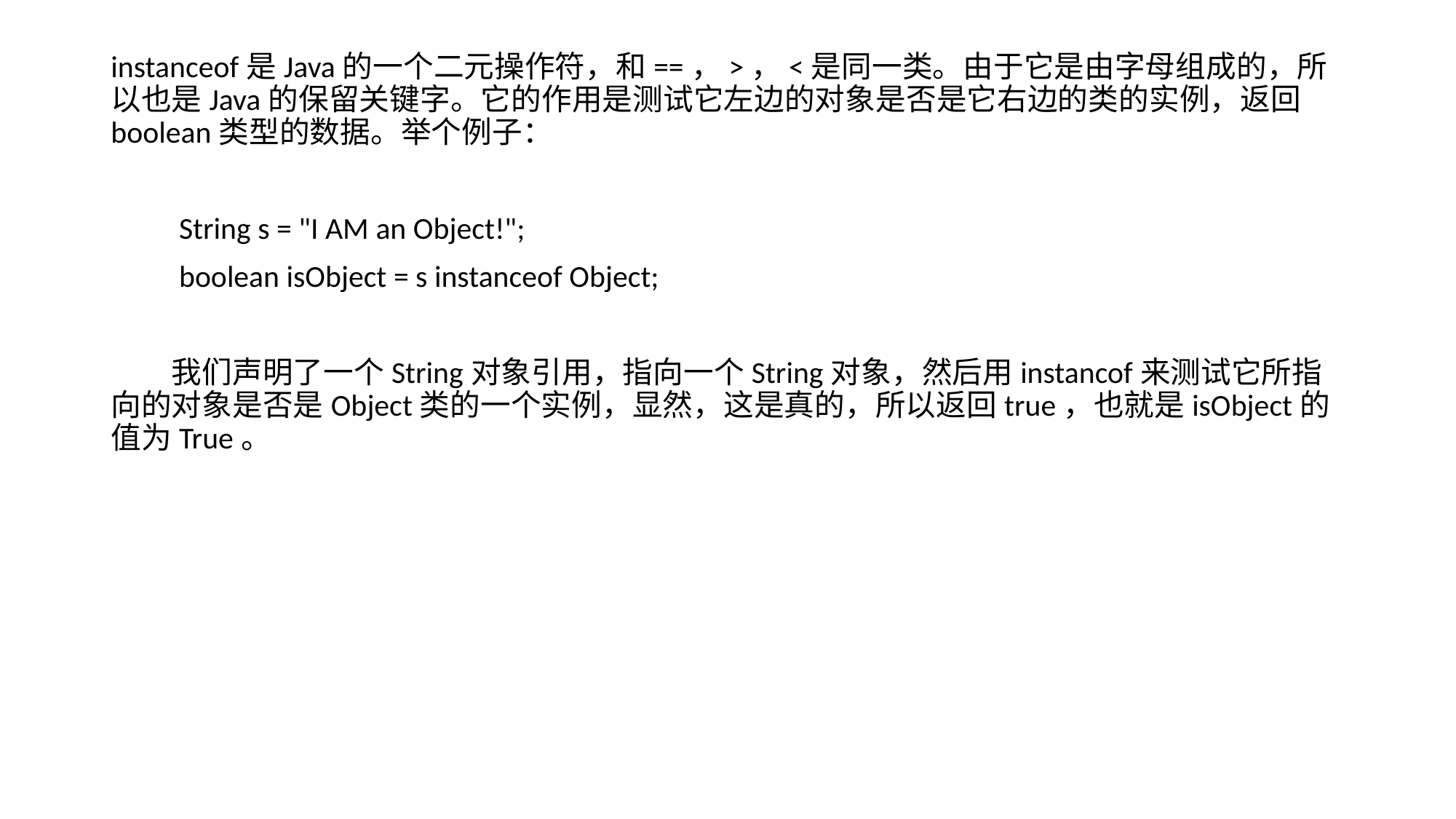

instanceof是Java的一个二元操作符，和==，>，<是同一类。由于它是由字母组成的，所以也是Java的保留关键字。它的作用是测试它左边的对象是否是它右边的类的实例，返回boolean类型的数据。举个例子：

　　String s = "I AM an Object!";
　　boolean isObject = s instanceof Object;

　　我们声明了一个String对象引用，指向一个String对象，然后用instancof来测试它所指向的对象是否是Object类的一个实例，显然，这是真的，所以返回true，也就是isObject的值为True。